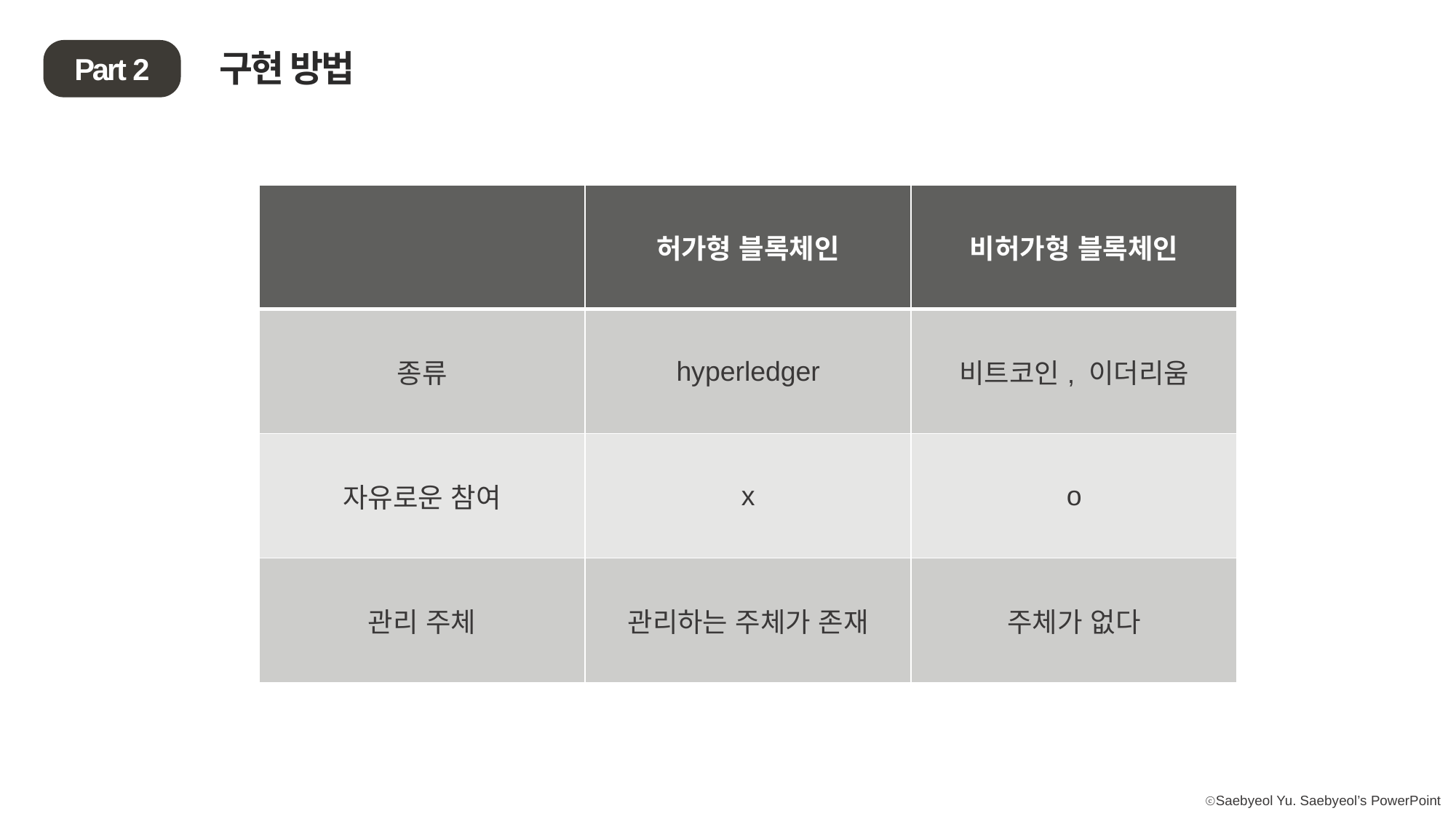

구현 방법
Part 2
|  | 허가형 블록체인 | 비허가형 블록체인 |
| --- | --- | --- |
| 종류 | hyperledger | 비트코인, 이더리움 |
| 자유로운 참여 | x | o |
| 관리 주체 | 관리하는 주체가 존재 | 주체가 없다 |